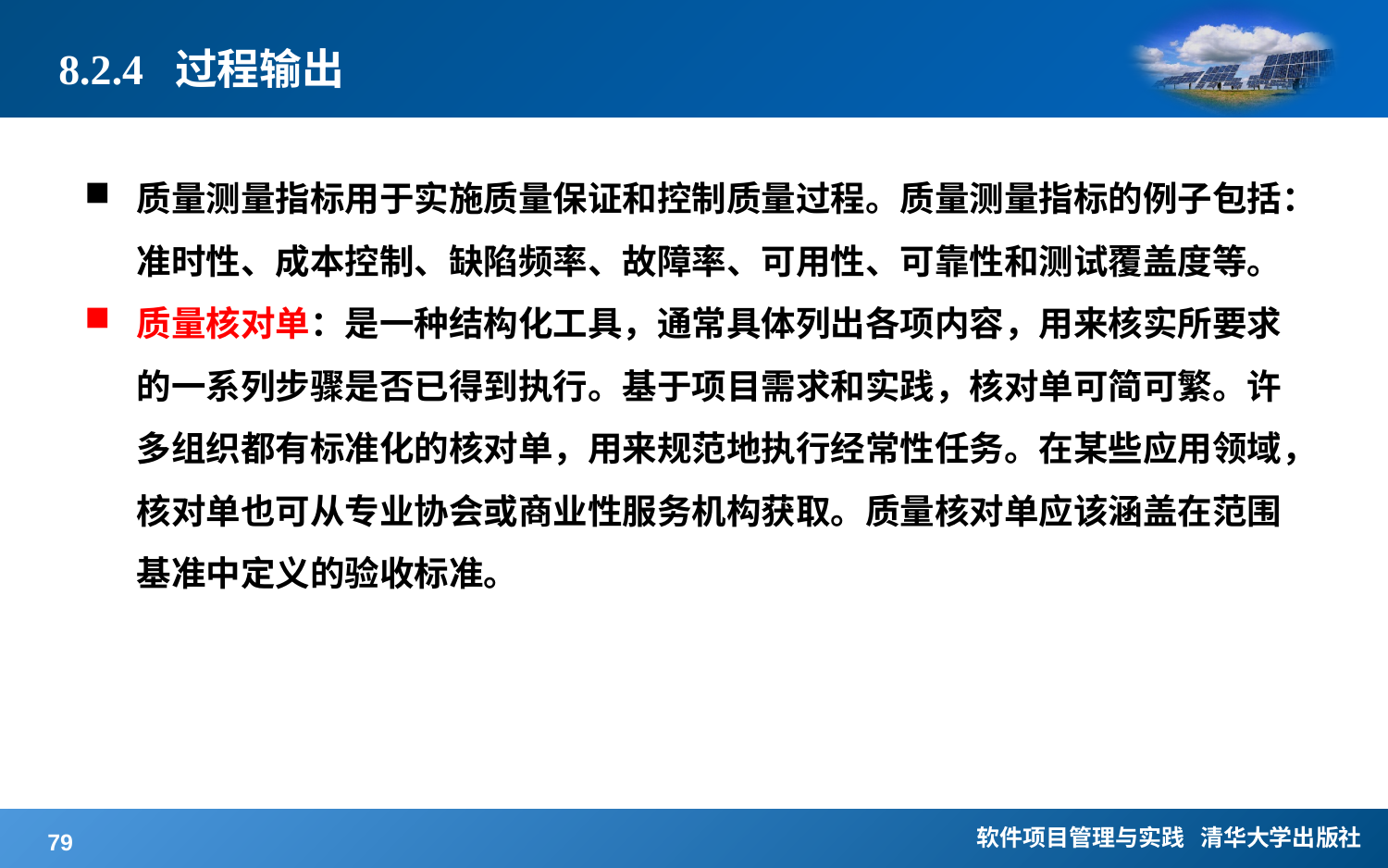

# 8.2.4  过程输出
质量测量指标用于实施质量保证和控制质量过程。质量测量指标的例子包括：准时性、成本控制、缺陷频率、故障率、可用性、可靠性和测试覆盖度等。
质量核对单：是一种结构化工具，通常具体列出各项内容，用来核实所要求的一系列步骤是否已得到执行。基于项目需求和实践，核对单可简可繁。许多组织都有标准化的核对单，用来规范地执行经常性任务。在某些应用领域，核对单也可从专业协会或商业性服务机构获取。质量核对单应该涵盖在范围基准中定义的验收标准。